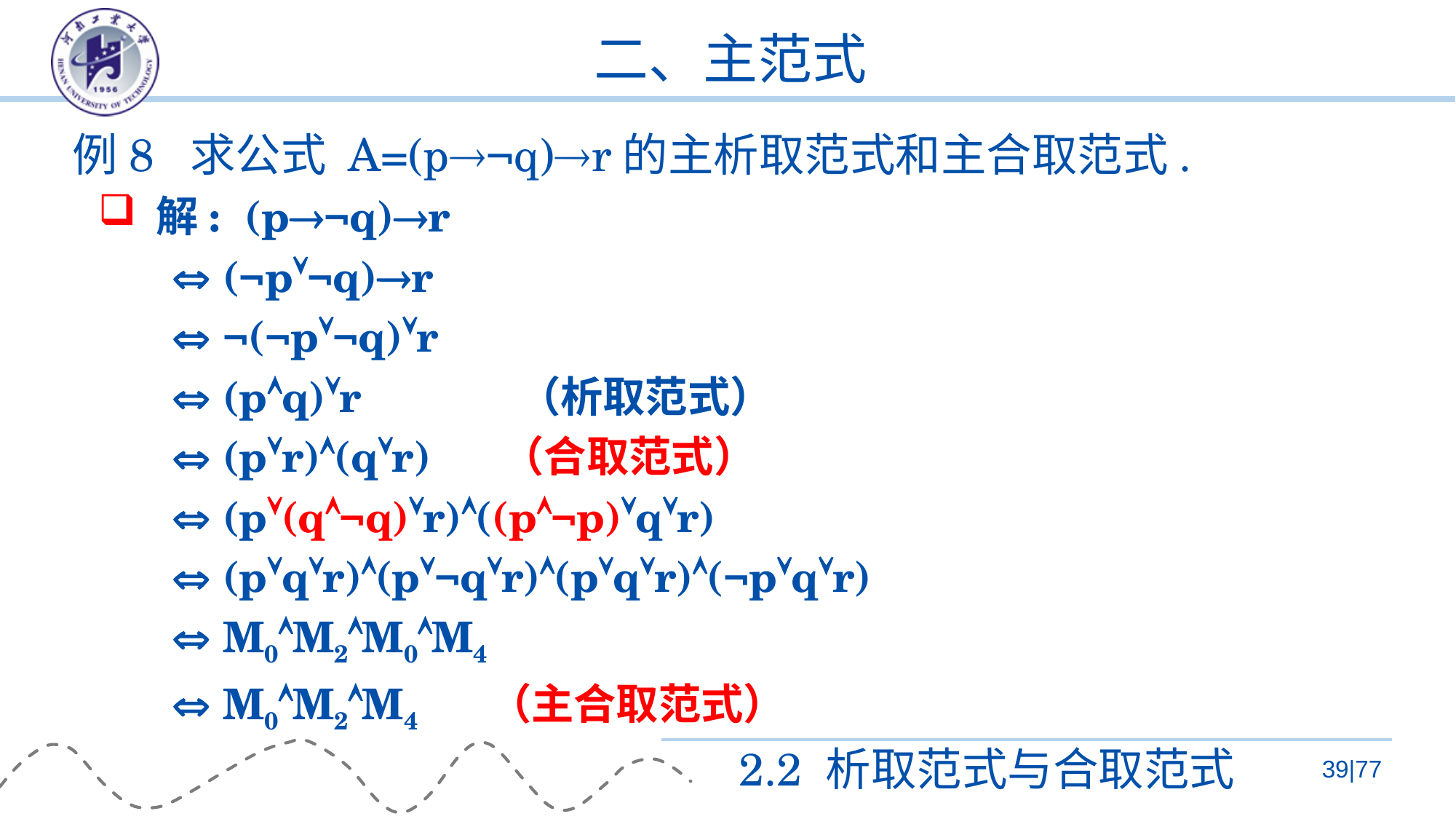

# 二、主范式
例8  求公式 A=(p→¬q)→r的主析取范式和主合取范式.
 解:  (p→¬q)→r
      ⇔ (¬p∨¬q)→r
      ⇔ ¬(¬p∨¬q)∨r
      ⇔ (p∧q)∨r            （析取范式）
      ⇔ (p∨r)∧(q∨r)     （合取范式）
      ⇔ (p∨(q∧¬q)∨r)∧((p∧¬p)∨q∨r)
      ⇔ (p∨q∨r)∧(p∨¬q∨r)∧(p∨q∨r)∧(¬p∨q∨r)
      ⇔ M0∧M2∧M0∧M4
      ⇔ M0∧M2∧M4     （主合取范式）
2.2 析取范式与合取范式
39|77